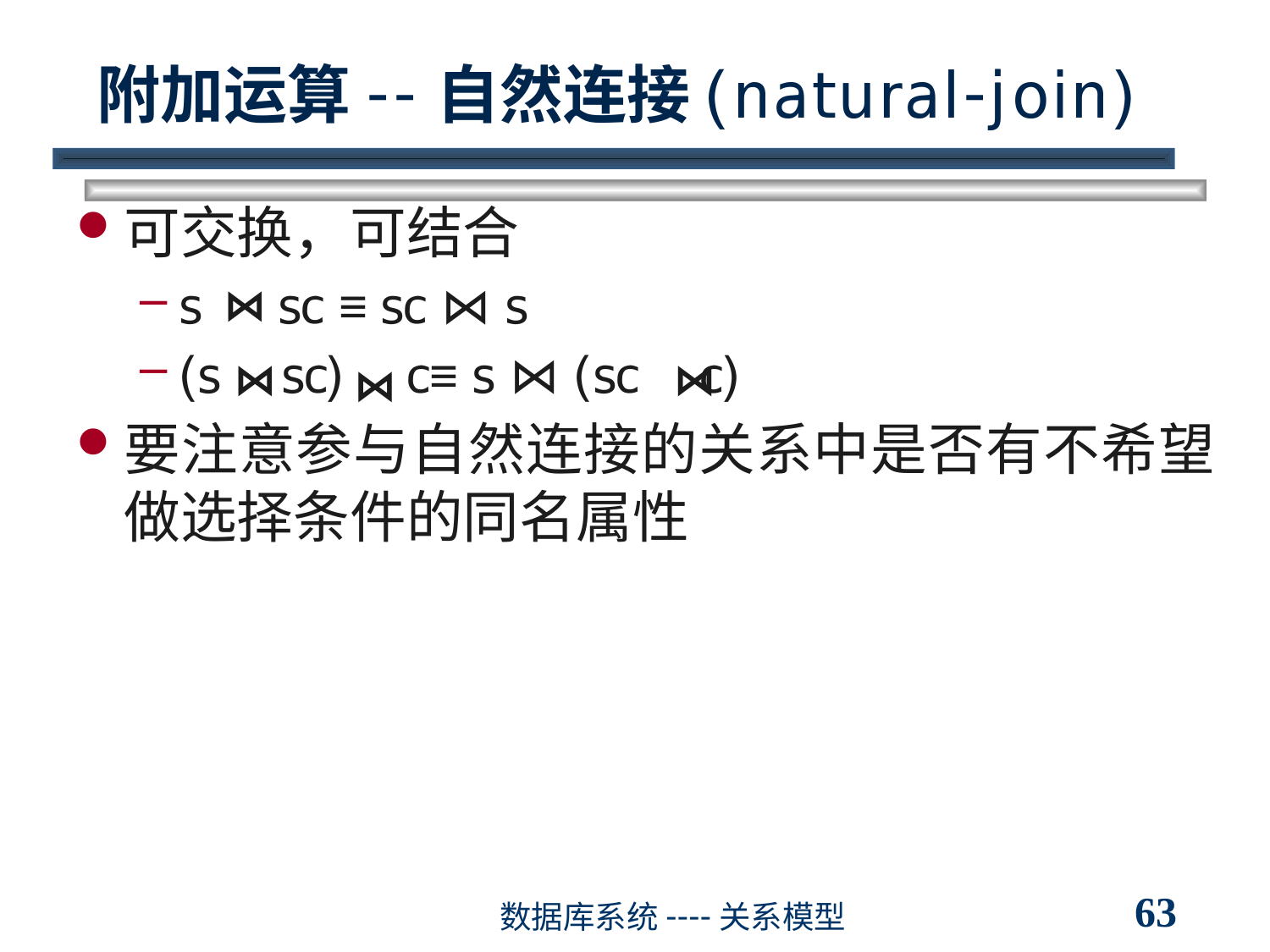

# 附加运算--自然连接(natural-join)
可交换，可结合
s     sc ≡ sc ⋈ s
(s    sc)    c≡ s ⋈ (sc    c)
要注意参与自然连接的关系中是否有不希望做选择条件的同名属性
⋈
⋈
⋈
⋈
63
数据库系统----关系模型